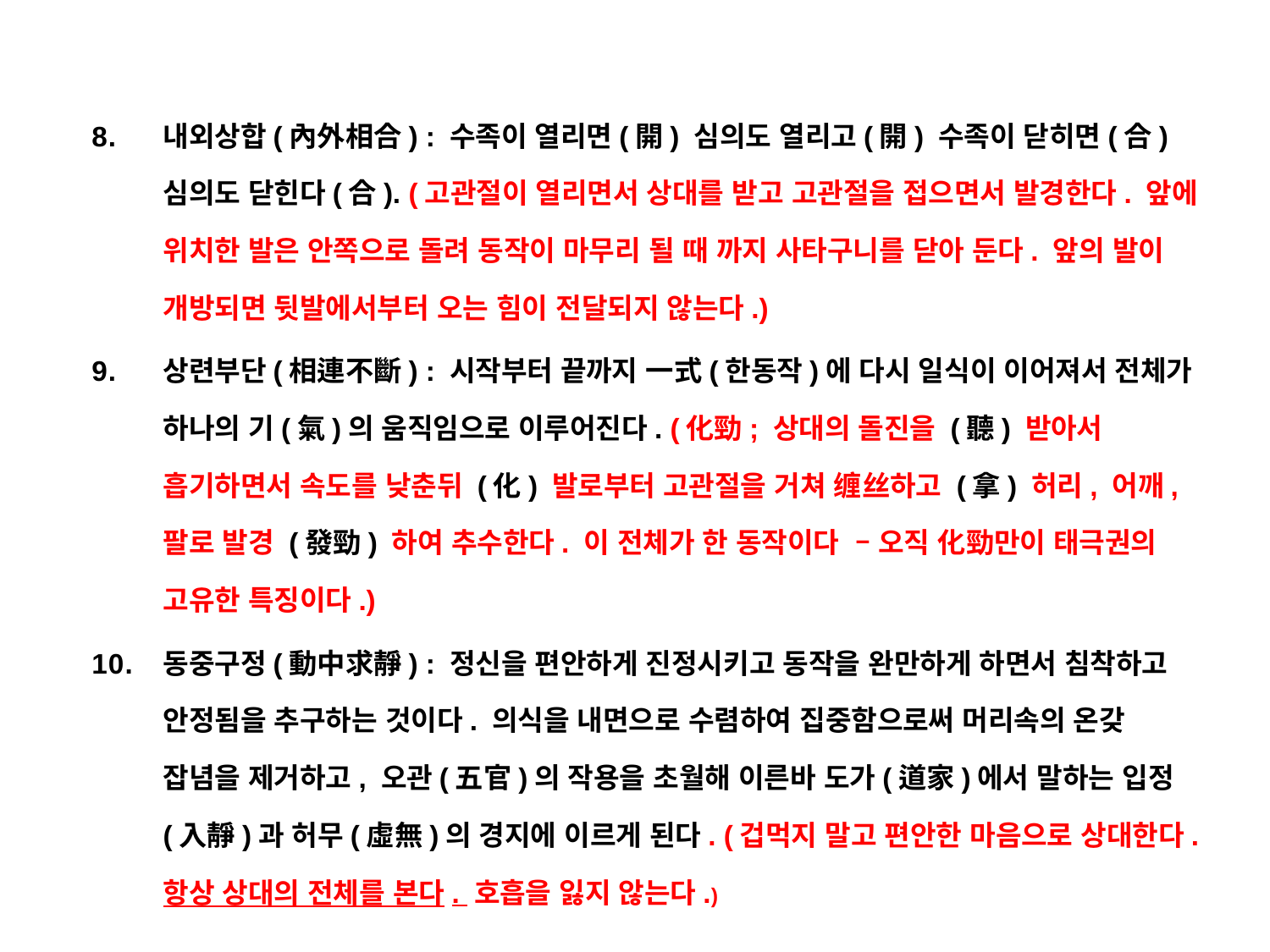

내외상합(內外相合) : 수족이 열리면(開) 심의도 열리고(開) 수족이 닫히면(合) 심의도 닫힌다(合). (고관절이 열리면서 상대를 받고 고관절을 접으면서 발경한다. 앞에 위치한 발은 안쪽으로 돌려 동작이 마무리 될 때 까지 사타구니를 닫아 둔다. 앞의 발이 개방되면 뒷발에서부터 오는 힘이 전달되지 않는다.)
상련부단(相連不斷) : 시작부터 끝까지 一式(한동작)에 다시 일식이 이어져서 전체가 하나의 기(氣)의 움직임으로 이루어진다. (化勁; 상대의 돌진을 (聽) 받아서 흡기하면서 속도를 낮춘뒤 (化) 발로부터 고관절을 거쳐 缠丝하고 (拿) 허리, 어깨, 팔로 발경 (發勁) 하여 추수한다. 이 전체가 한 동작이다  – 오직 化勁만이 태극권의 고유한 특징이다.)
동중구정(動中求靜) : 정신을 편안하게 진정시키고 동작을 완만하게 하면서 침착하고 안정됨을 추구하는 것이다. 의식을 내면으로 수렴하여 집중함으로써 머리속의 온갖 잡념을 제거하고, 오관(五官)의 작용을 초월해 이른바 도가(道家)에서 말하는 입정(入靜)과 허무(虛無)의 경지에 이르게 된다. (겁먹지 말고 편안한 마음으로 상대한다. 항상 상대의 전체를 본다. 호흡을 잃지 않는다.)